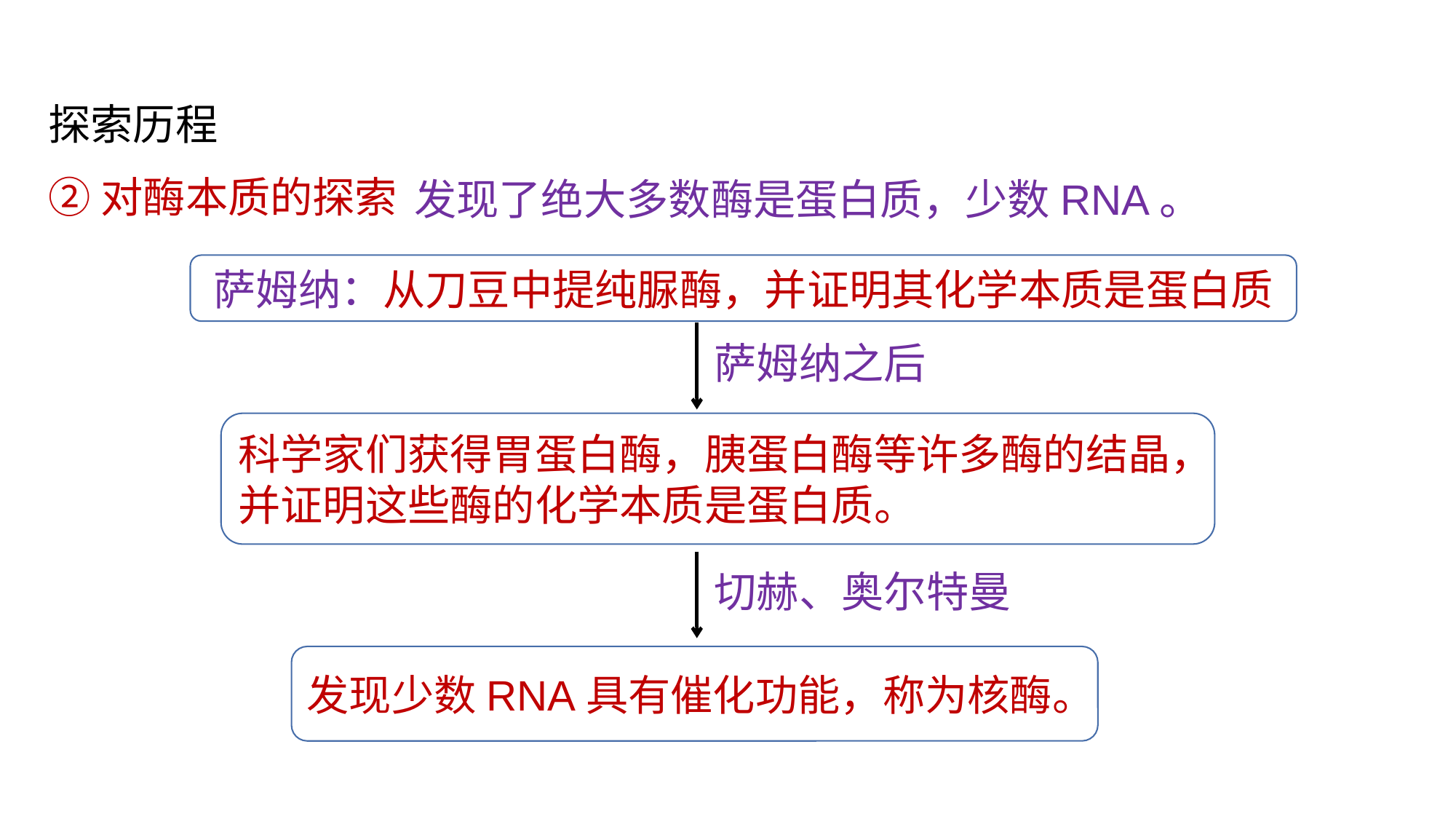

探索历程
②对酶本质的探索
发现了绝大多数酶是蛋白质，少数RNA。
萨姆纳：从刀豆中提纯脲酶，并证明其化学本质是蛋白质
萨姆纳之后
科学家们获得胃蛋白酶，胰蛋白酶等许多酶的结晶，并证明这些酶的化学本质是蛋白质。
切赫、奥尔特曼
发现少数RNA具有催化功能，称为核酶。